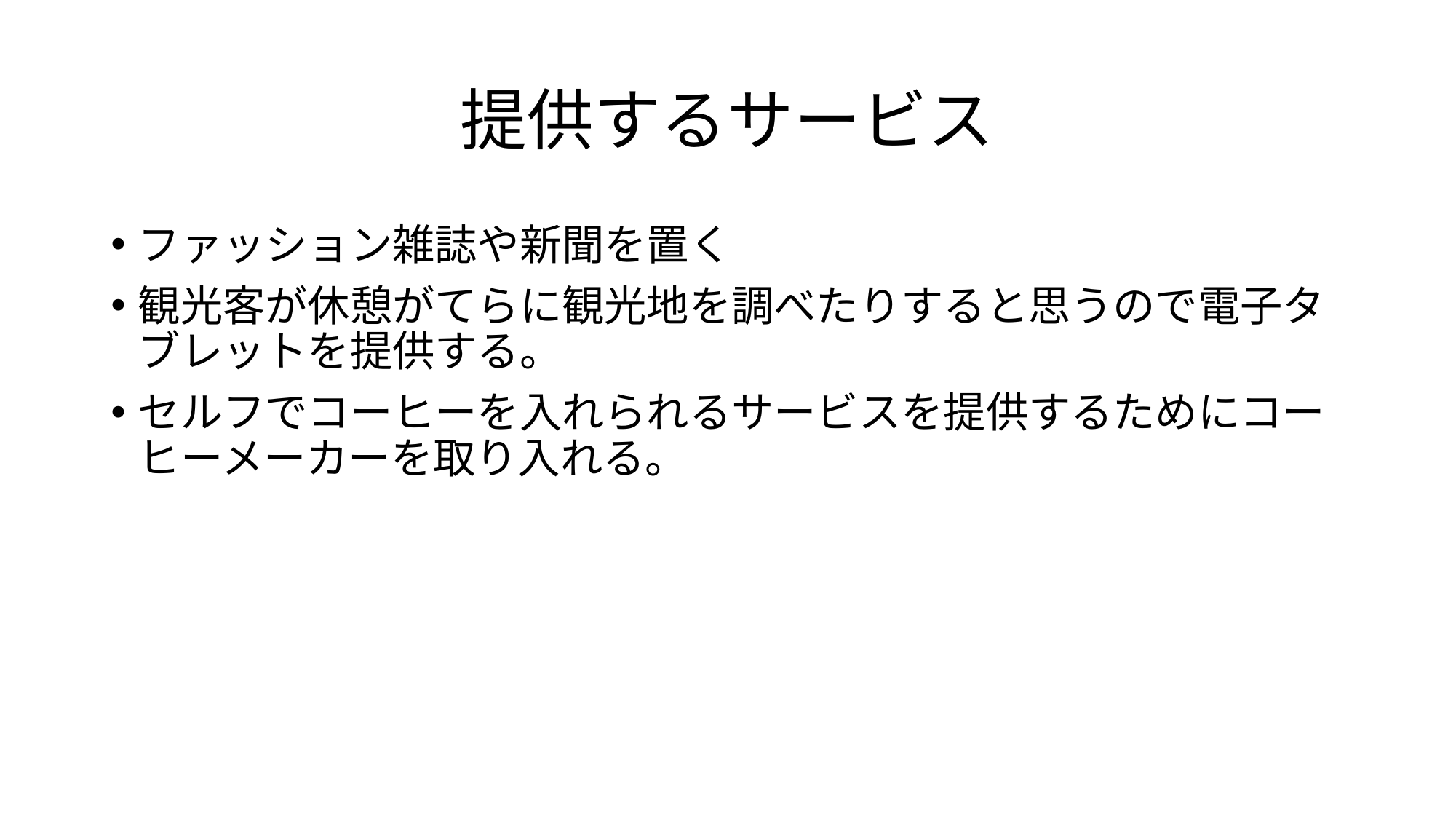

# 提供するサービス
ファッション雑誌や新聞を置く
観光客が休憩がてらに観光地を調べたりすると思うので電子タブレットを提供する。
セルフでコーヒーを入れられるサービスを提供するためにコーヒーメーカーを取り入れる。